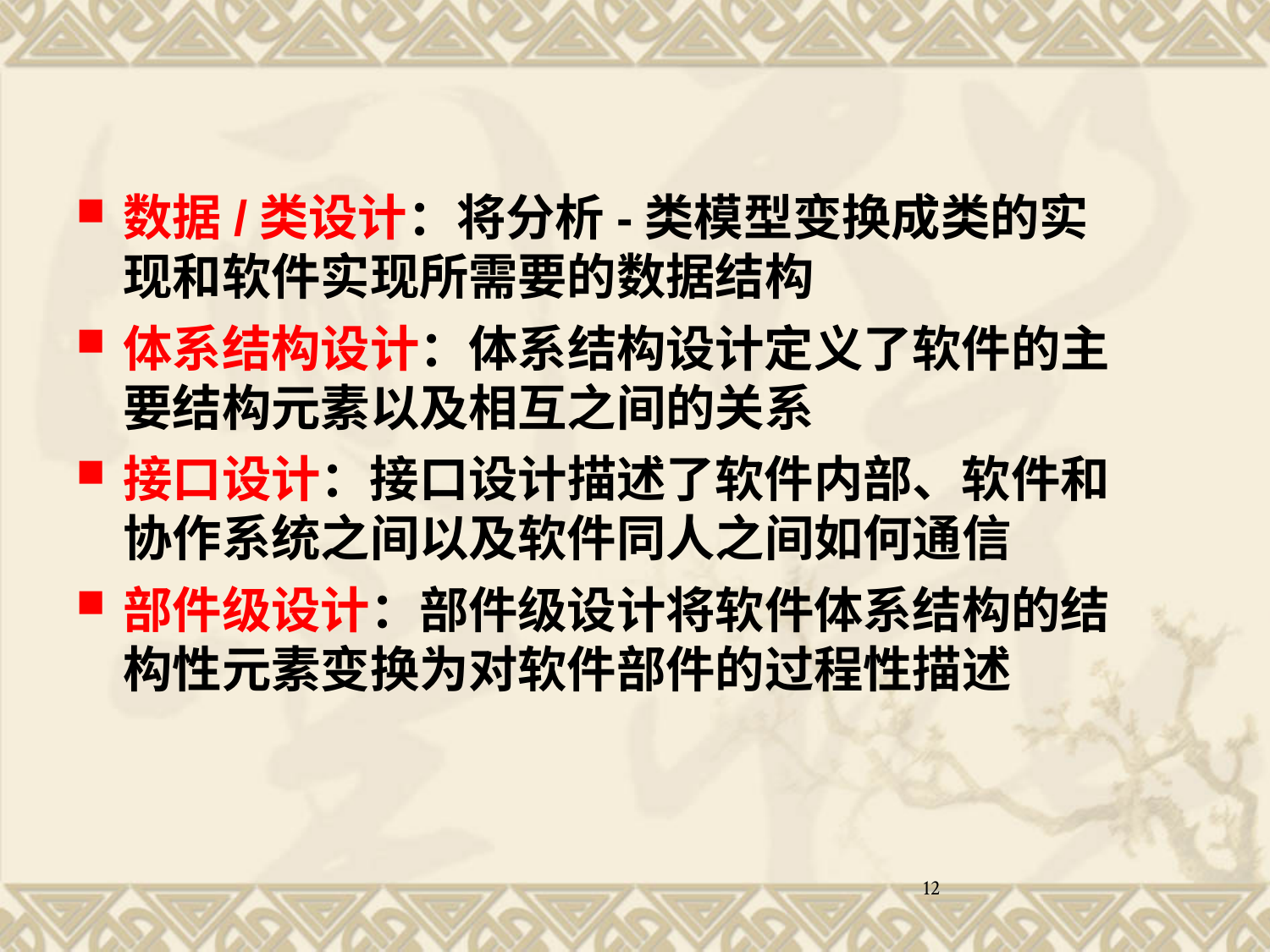

数据/类设计：将分析-类模型变换成类的实现和软件实现所需要的数据结构
体系结构设计：体系结构设计定义了软件的主要结构元素以及相互之间的关系
接口设计：接口设计描述了软件内部、软件和协作系统之间以及软件同人之间如何通信
部件级设计：部件级设计将软件体系结构的结构性元素变换为对软件部件的过程性描述
12